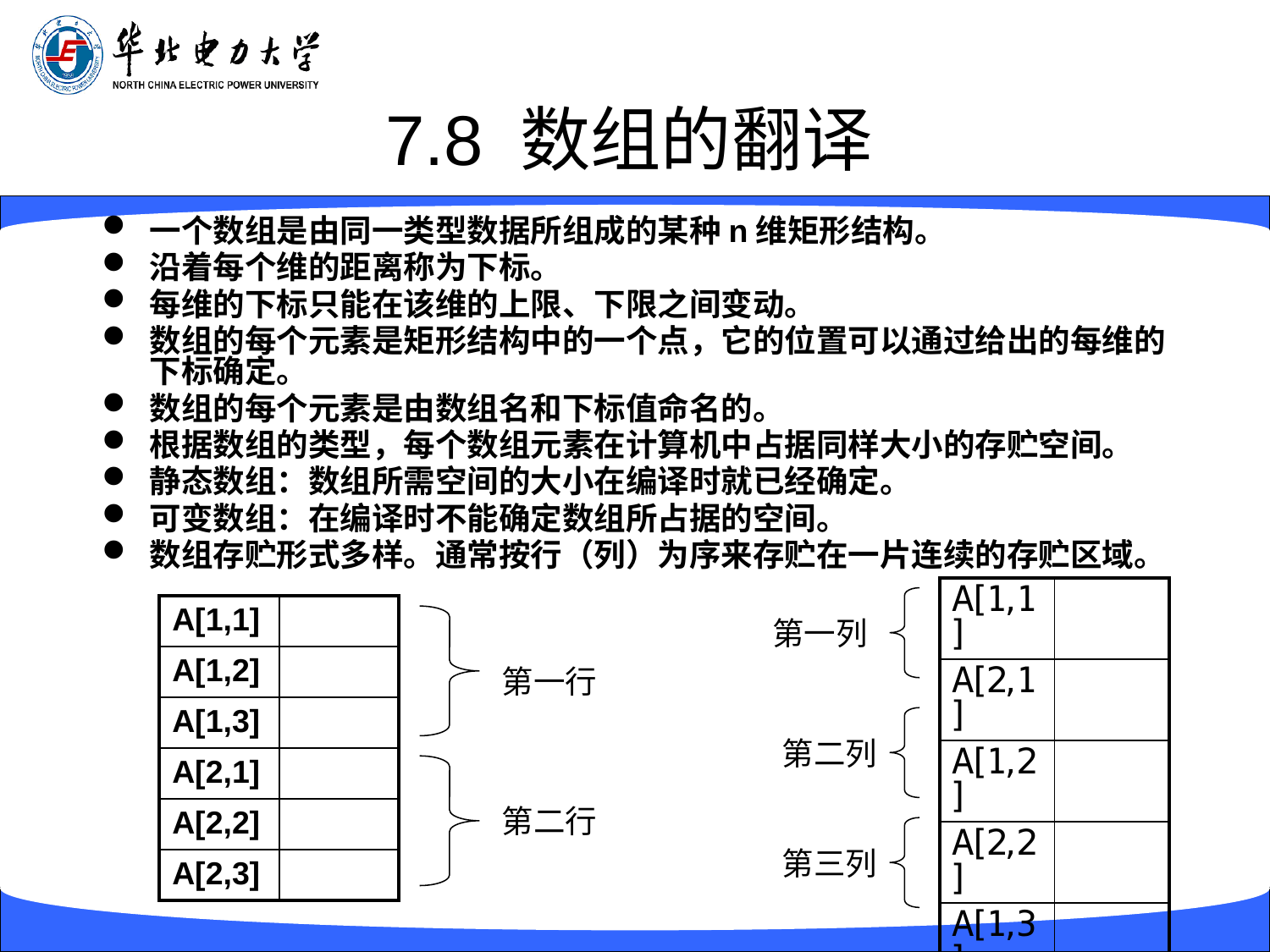

# 7.8 数组的翻译
一个数组是由同一类型数据所组成的某种n维矩形结构。
沿着每个维的距离称为下标。
每维的下标只能在该维的上限、下限之间变动。
数组的每个元素是矩形结构中的一个点，它的位置可以通过给出的每维的下标确定。
数组的每个元素是由数组名和下标值命名的。
根据数组的类型，每个数组元素在计算机中占据同样大小的存贮空间。
静态数组：数组所需空间的大小在编译时就已经确定。
可变数组：在编译时不能确定数组所占据的空间。
数组存贮形式多样。通常按行（列）为序来存贮在一片连续的存贮区域。
| A[1,1] |  |
| --- | --- |
| A[2,1] |  |
| A[1,2] |  |
| A[2,2] |  |
| A[1,3] |  |
| A[2,3] |  |
第一列

| A[1,1] |  |
| --- | --- |
| A[1,2] |  |
| A[1,3] |  |
| A[2,1] |  |
| A[2,2] |  |
| A[2,3] |  |

第一行
第二列

第二行
第三列